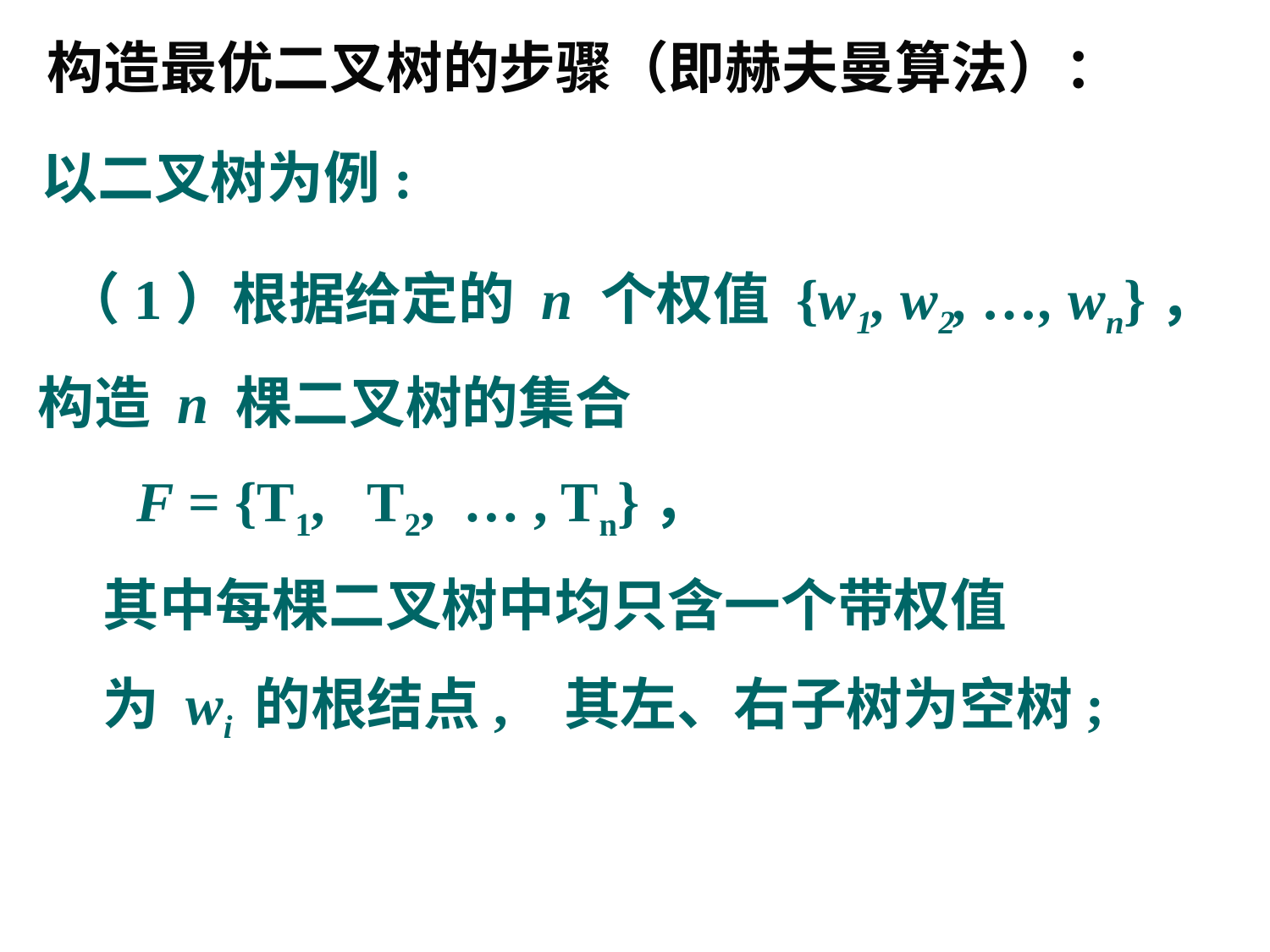

构造最优二叉树的步骤（即赫夫曼算法）：
以二叉树为例:
 （1）根据给定的 n 个权值 {w1, w2, …, wn}，构造 n 棵二叉树的集合
       F = {T1,   T2,  … , Tn}，
    其中每棵二叉树中均只含一个带权值
    为 wi 的根结点,   其左、右子树为空树;